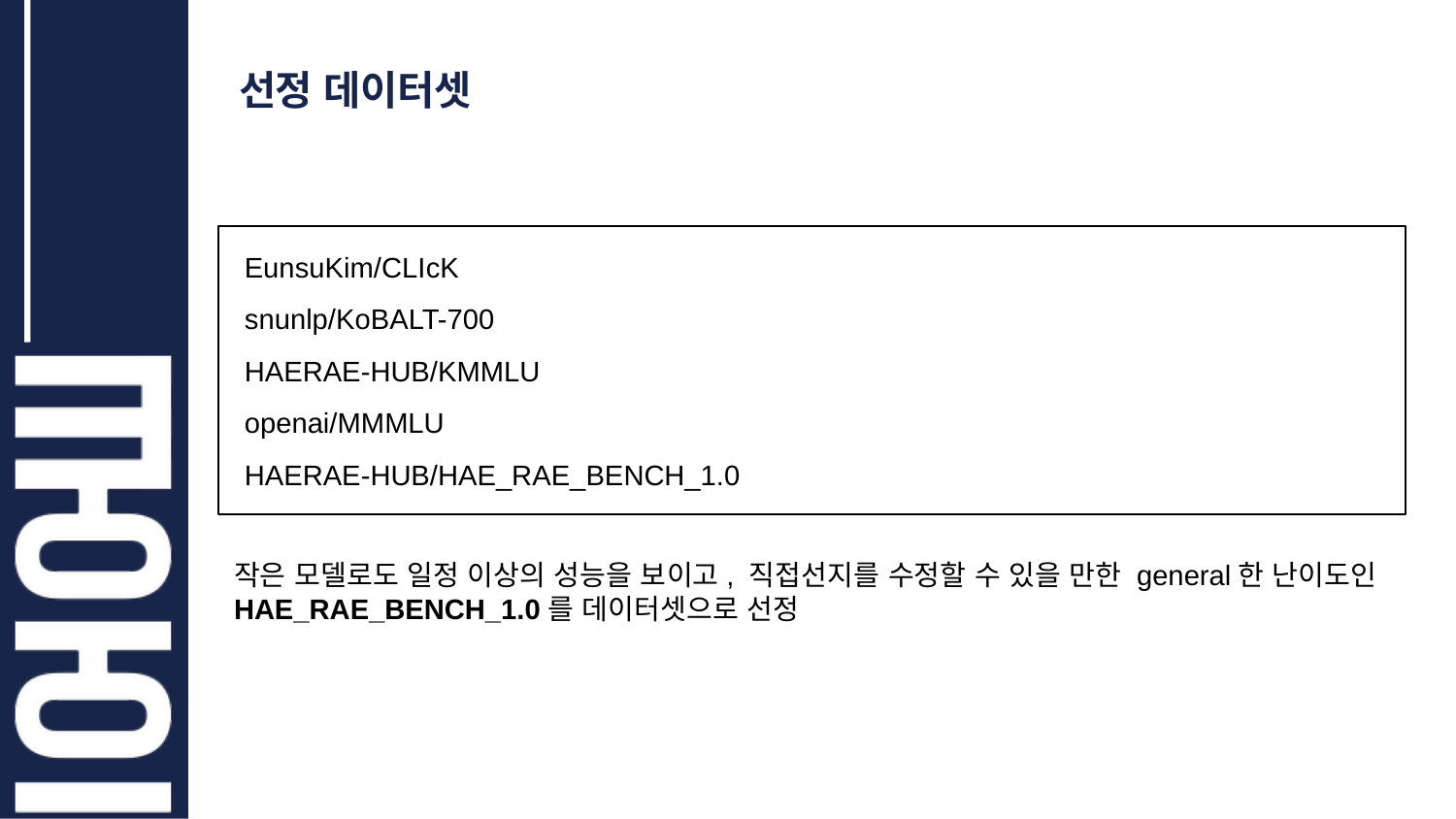

선정 데이터셋
EunsuKim/CLIcK
snunlp/KoBALT-700
HAERAE-HUB/KMMLU
openai/MMMLU
HAERAE-HUB/HAE_RAE_BENCH_1.0
# 작은 모델로도 일정 이상의 성능을 보이고, 직접선지를 수정할 수 있을 만한 general한 난이도인 HAE_RAE_BENCH_1.0를 데이터셋으로 선정